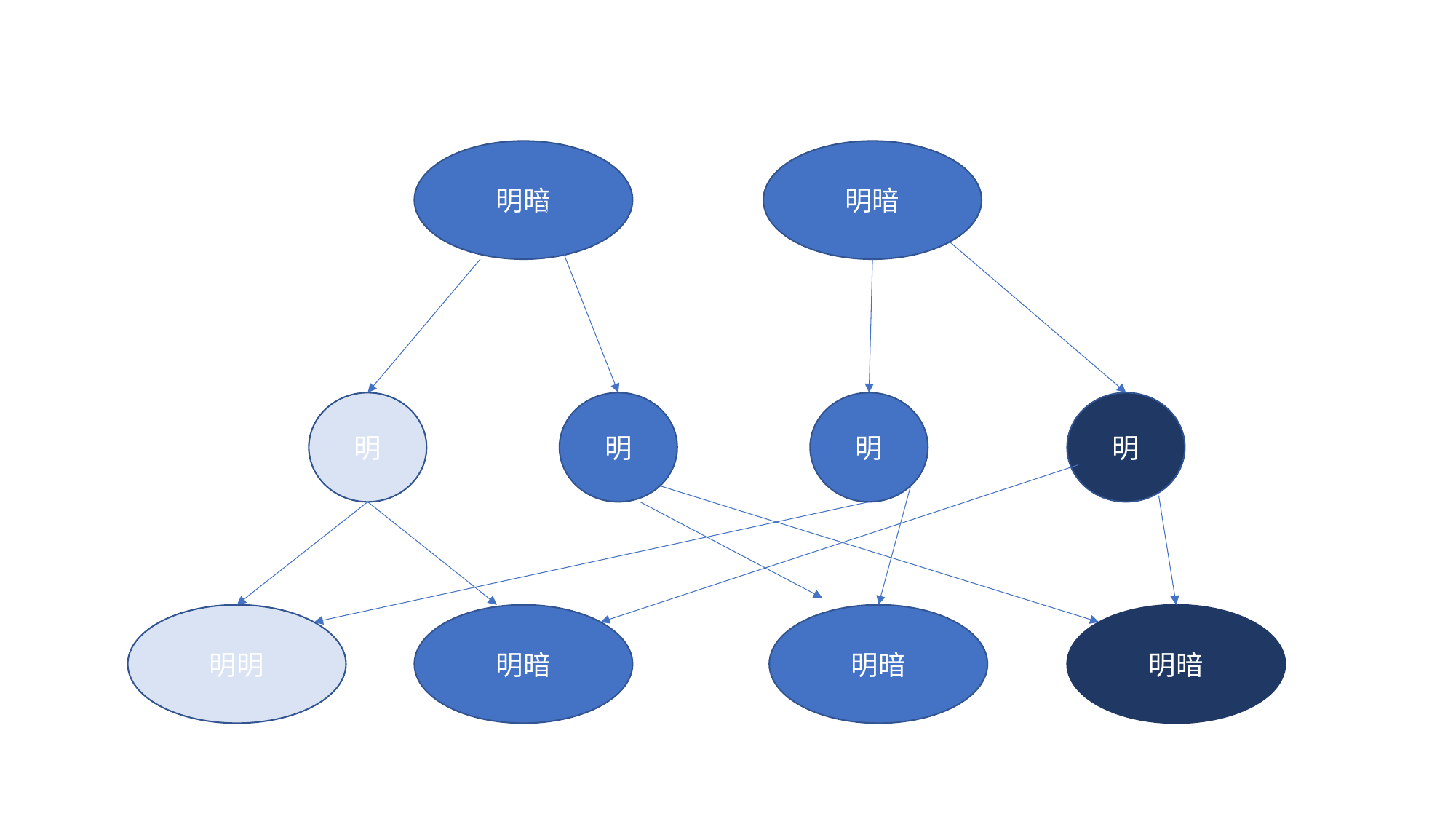

明暗
明暗
明
明
明
明
明明
明暗
明暗
明暗